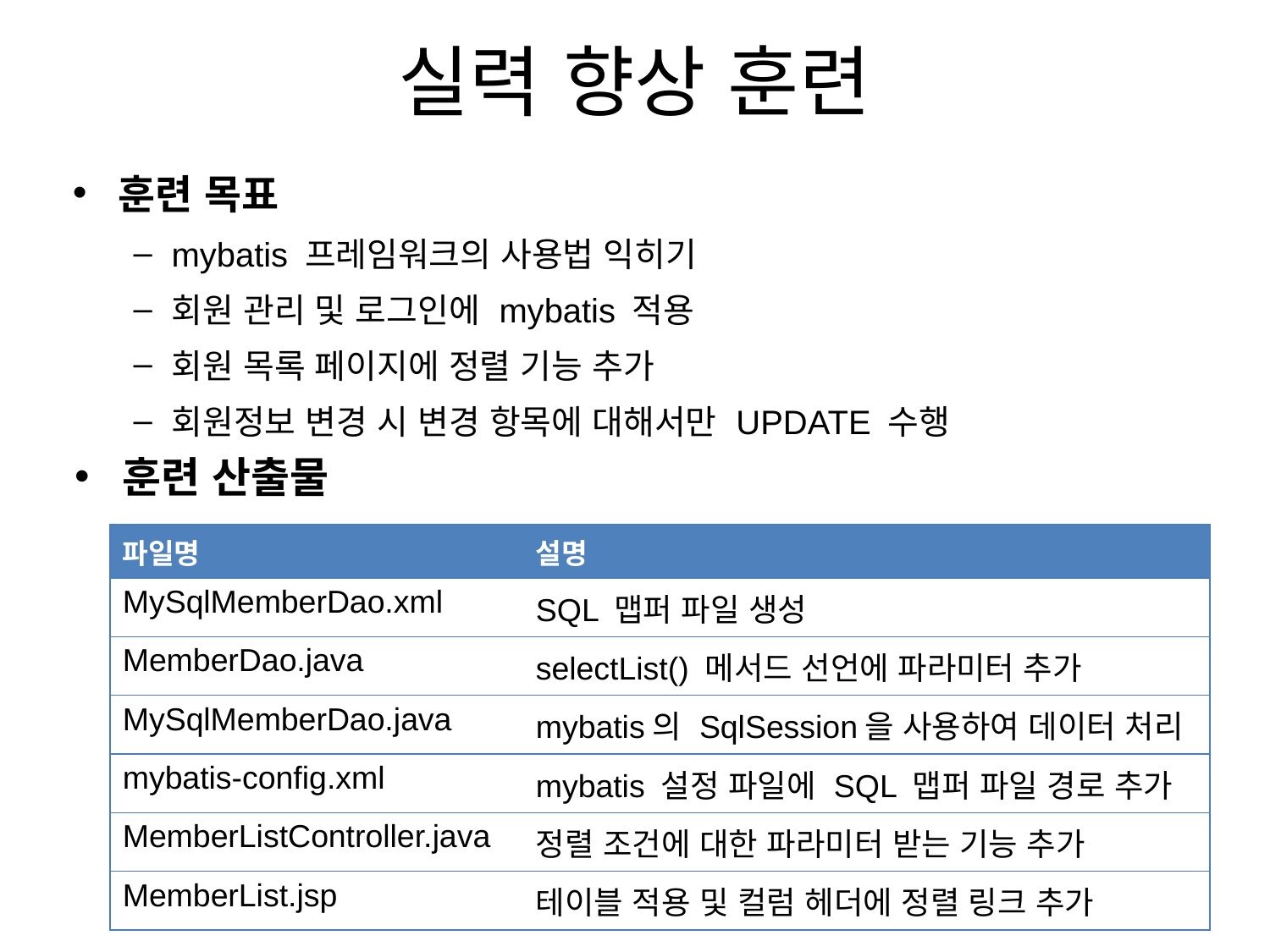

# 실력 향상 훈련
훈련 목표
mybatis 프레임워크의 사용법 익히기
회원 관리 및 로그인에 mybatis 적용
회원 목록 페이지에 정렬 기능 추가
회원정보 변경 시 변경 항목에 대해서만 UPDATE 수행
훈련 산출물
| 파일명 | 설명 |
| --- | --- |
| MySqlMemberDao.xml | SQL 맵퍼 파일 생성 |
| MemberDao.java | selectList() 메서드 선언에 파라미터 추가 |
| MySqlMemberDao.java | mybatis의 SqlSession을 사용하여 데이터 처리 |
| mybatis-config.xml | mybatis 설정 파일에 SQL 맵퍼 파일 경로 추가 |
| MemberListController.java | 정렬 조건에 대한 파라미터 받는 기능 추가 |
| MemberList.jsp | 테이블 적용 및 컬럼 헤더에 정렬 링크 추가 |